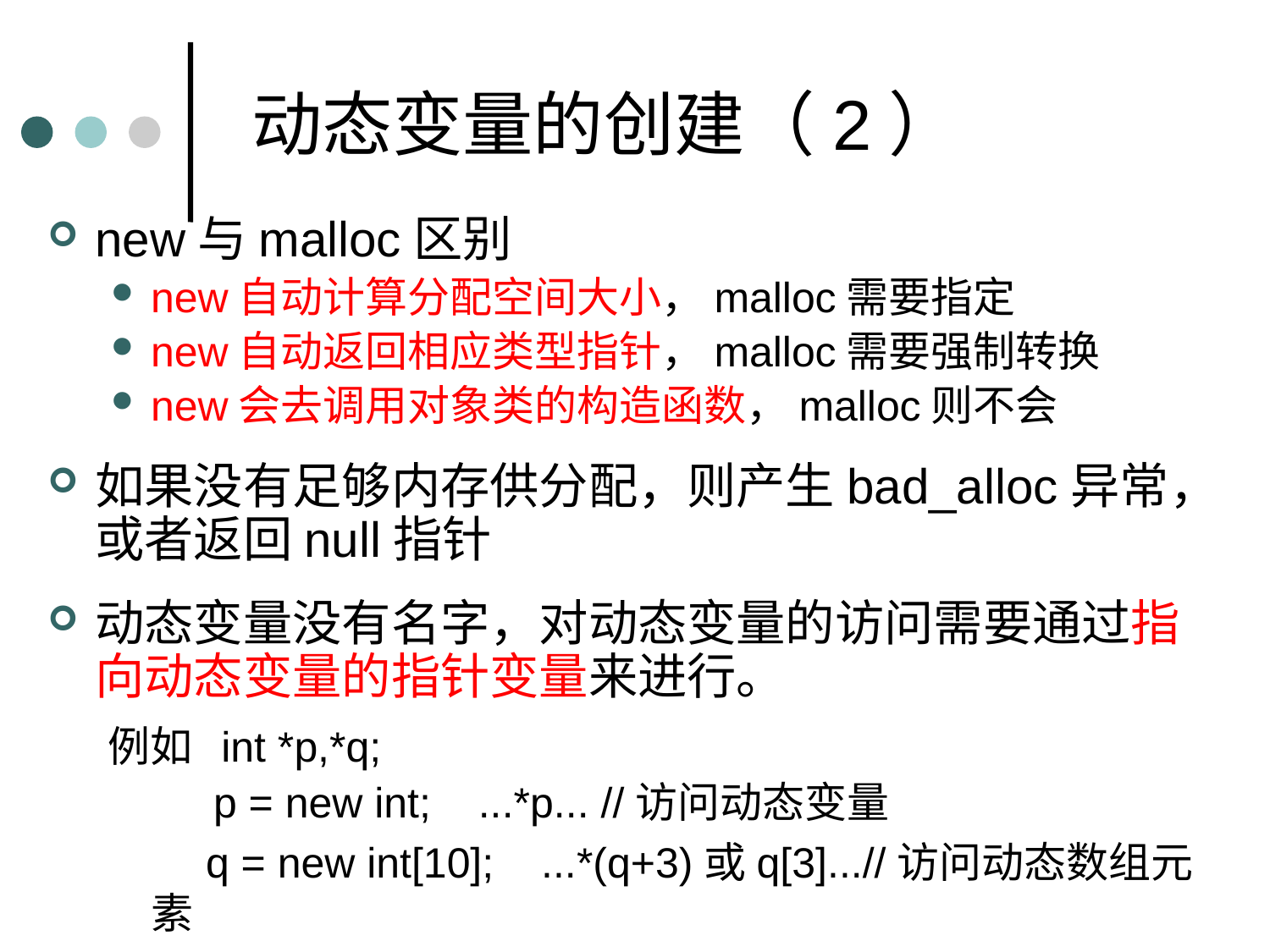

动态变量的创建（2）
new与malloc区别
new自动计算分配空间大小，malloc需要指定
new自动返回相应类型指针，malloc需要强制转换
new会去调用对象类的构造函数，malloc则不会
如果没有足够内存供分配，则产生bad_alloc异常，或者返回null指针
动态变量没有名字，对动态变量的访问需要通过指向动态变量的指针变量来进行。
    例如  int *p,*q;
              p = new int;    ...*p... //访问动态变量
        q = new int[10];    ...*(q+3)或q[3]...//访问动态数组元素